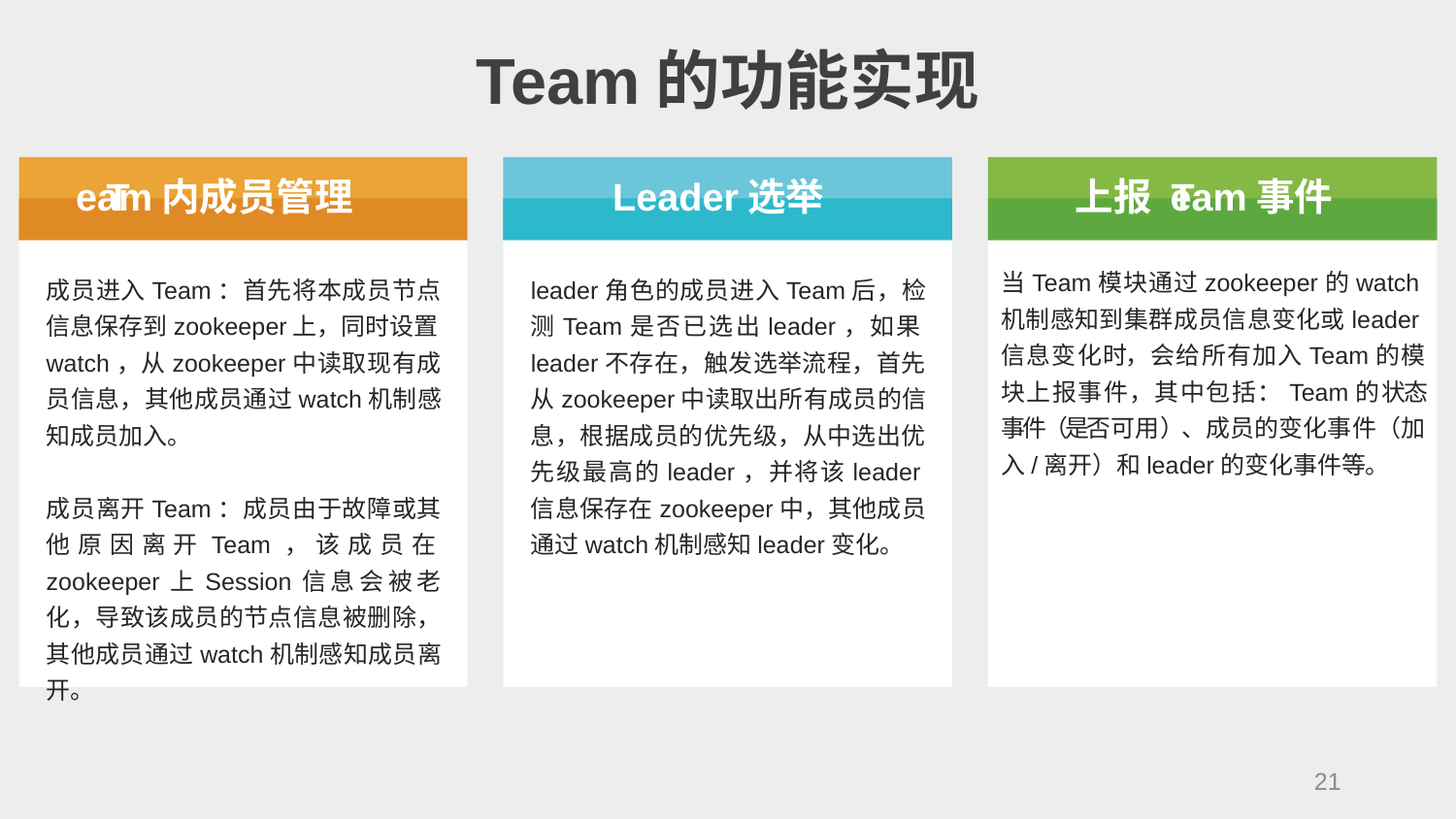

# Team的功能实现

T
eam内成员管理
Leader选举
上报
T
eam事件

成员进入Team：首先将本成员节点信息保存到zookeeper上，同时设置watch，从zookeeper中读取现有成员信息，其他成员通过watch机制感知成员加入。

成员离开Team：成员由于故障或其他原因离开Team，该成员在zookeeper上Session信息会被老化，导致该成员的节点信息被删除，其他成员通过watch机制感知成员离开。
leader角色的成员进入Team后，检测Team是否已选出leader，如果leader不存在，触发选举流程，首先从zookeeper中读取出所有成员的信息，根据成员的优先级，从中选出优先级最高的leader，并将该leader信息保存在zookeeper中，其他成员通过watch机制感知leader变化。
当Team模块通过zookeeper的watch机制感知到集群成员信息变化或leader信息变化时，会给所有加入Team的模块上报事件，其中包括：Team的状态事件（是否可用）、成员的变化事件（加入/离开）和leader的变化事件等。
21